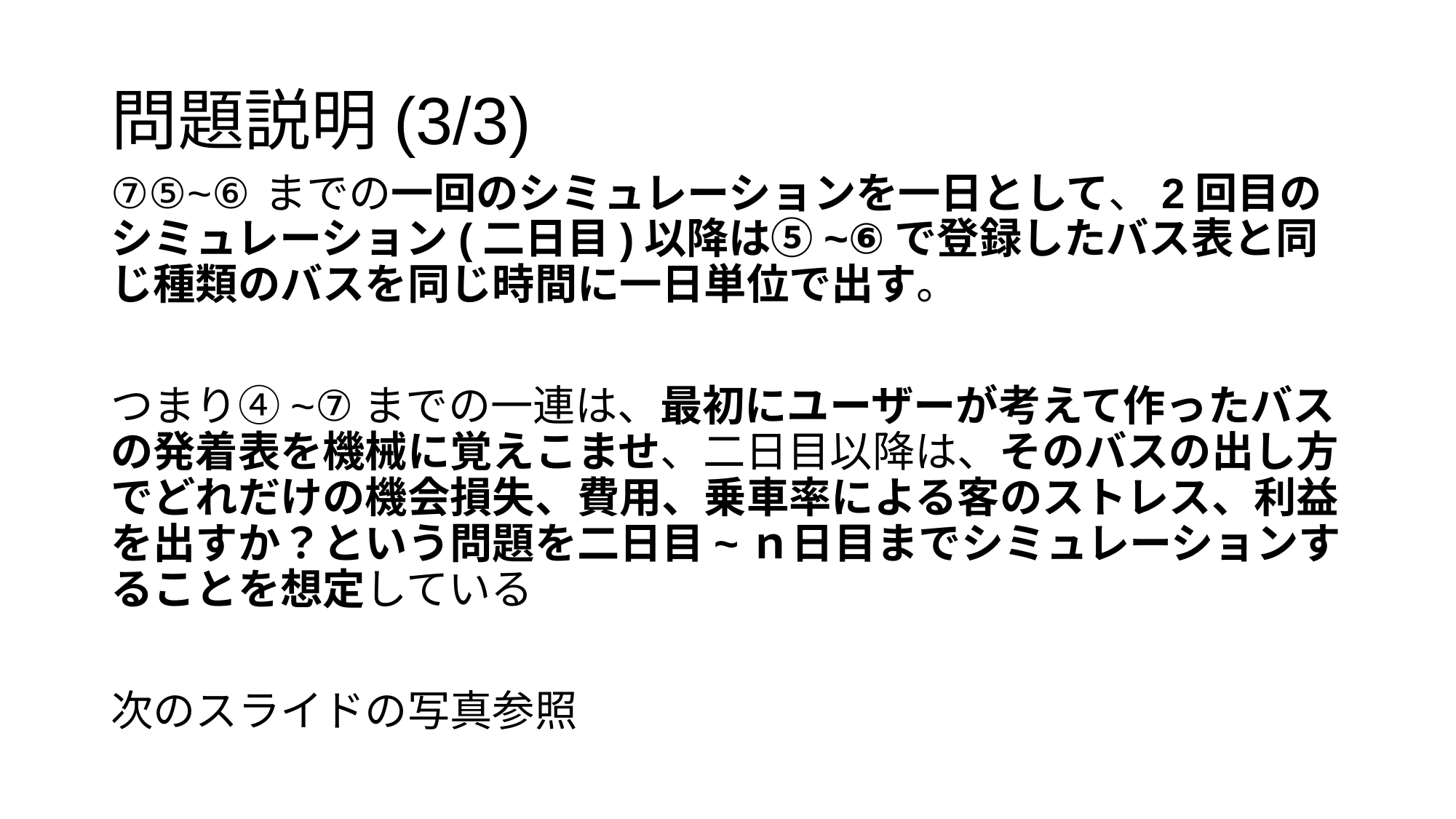

# 問題説明(3/3)
⑦⑤~⑥までの一回のシミュレーションを一日として、2回目のシミュレーション(二日目)以降は⑤~⑥で登録したバス表と同じ種類のバスを同じ時間に一日単位で出す。

つまり④~⑦までの一連は、最初にユーザーが考えて作ったバスの発着表を機械に覚えこませ、二日目以降は、そのバスの出し方でどれだけの機会損失、費用、乗車率による客のストレス、利益を出すか？という問題を二日目~ｎ日目までシミュレーションすることを想定している

次のスライドの写真参照